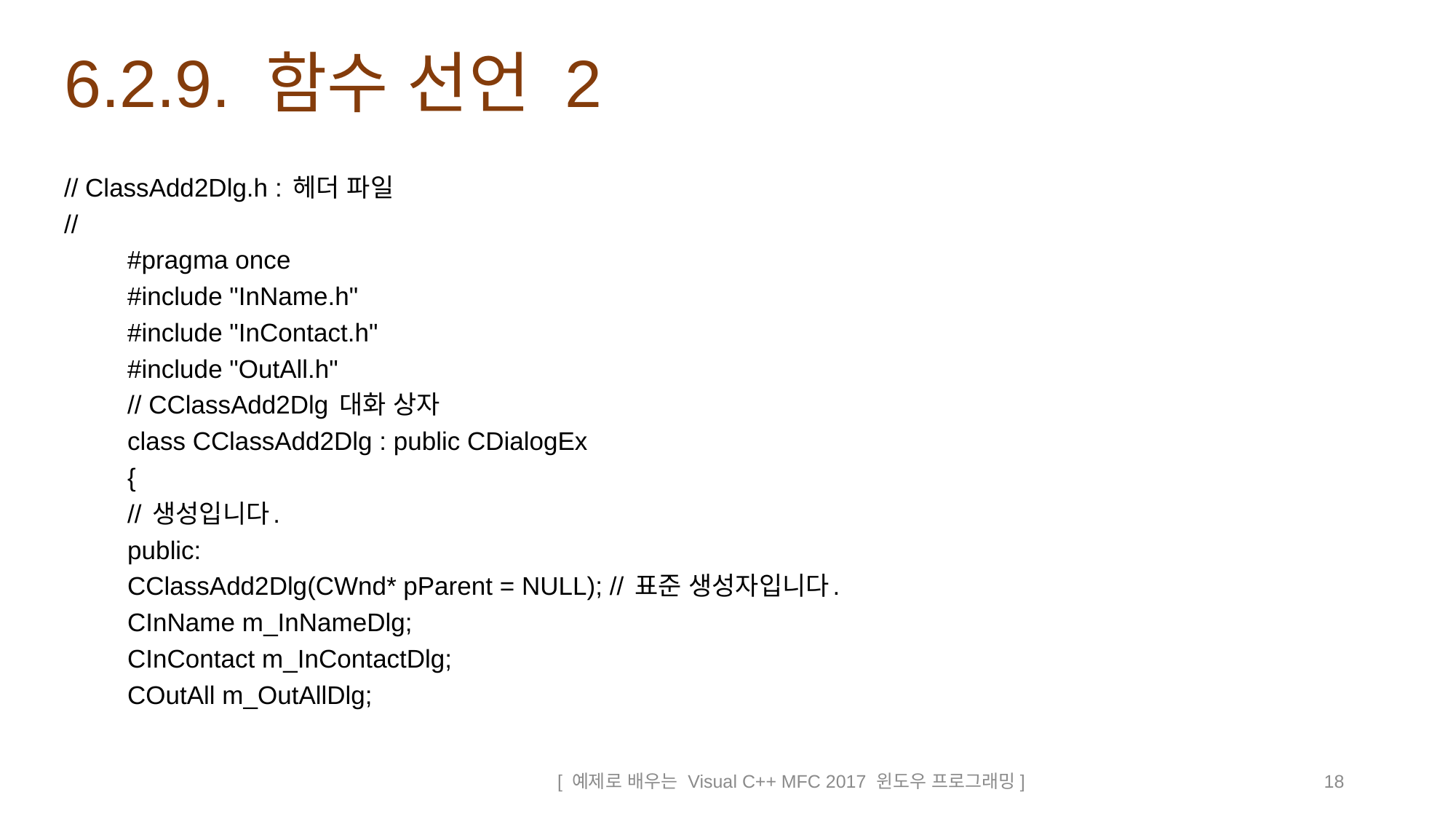

# 6.2.9. 함수 선언 2

// ClassAdd2Dlg.h : 헤더 파일
//
	#pragma once
	#include "InName.h"
	#include "InContact.h"
	#include "OutAll.h"
	// CClassAdd2Dlg 대화 상자
	class CClassAdd2Dlg : public CDialogEx
	{
		// 생성입니다.
		public:
		CClassAdd2Dlg(CWnd* pParent = NULL); // 표준 생성자입니다.
		CInName m_InNameDlg;
		CInContact m_InContactDlg;
		COutAll m_OutAllDlg;

[ 예제로 배우는 Visual C++ MFC 2017 윈도우 프로그래밍]
18